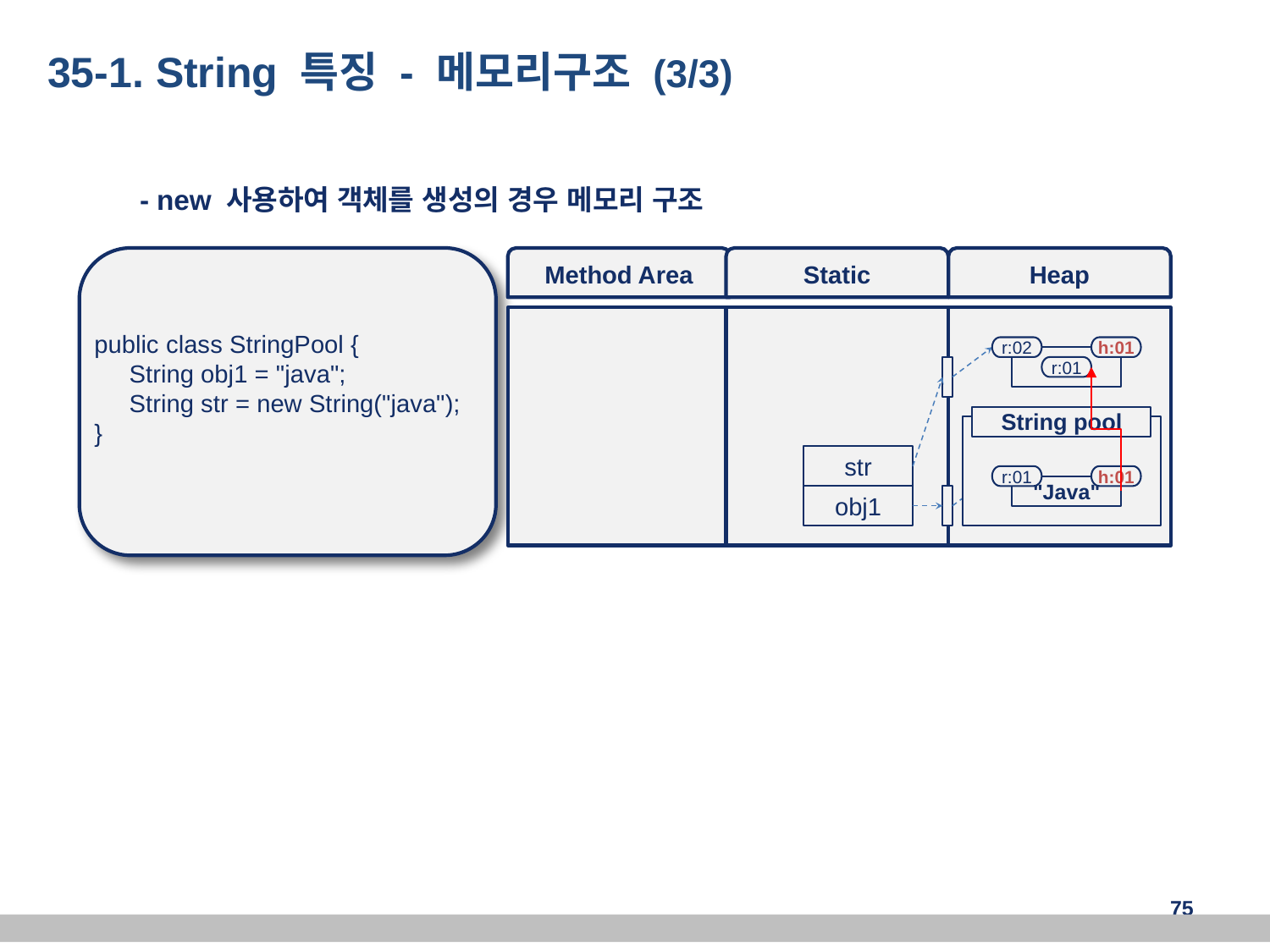

35-1. String 특징 - 메모리구조 (3/3)
- new 사용하여 객체를 생성의 경우 메모리 구조

public class StringPool {
     String obj1 = "java";
     String str = new String("java");
}

Method Area
Static
Heap

r:02
h:01

r:01
r:01
h:01
"Java"
String pool

str
obj1
75